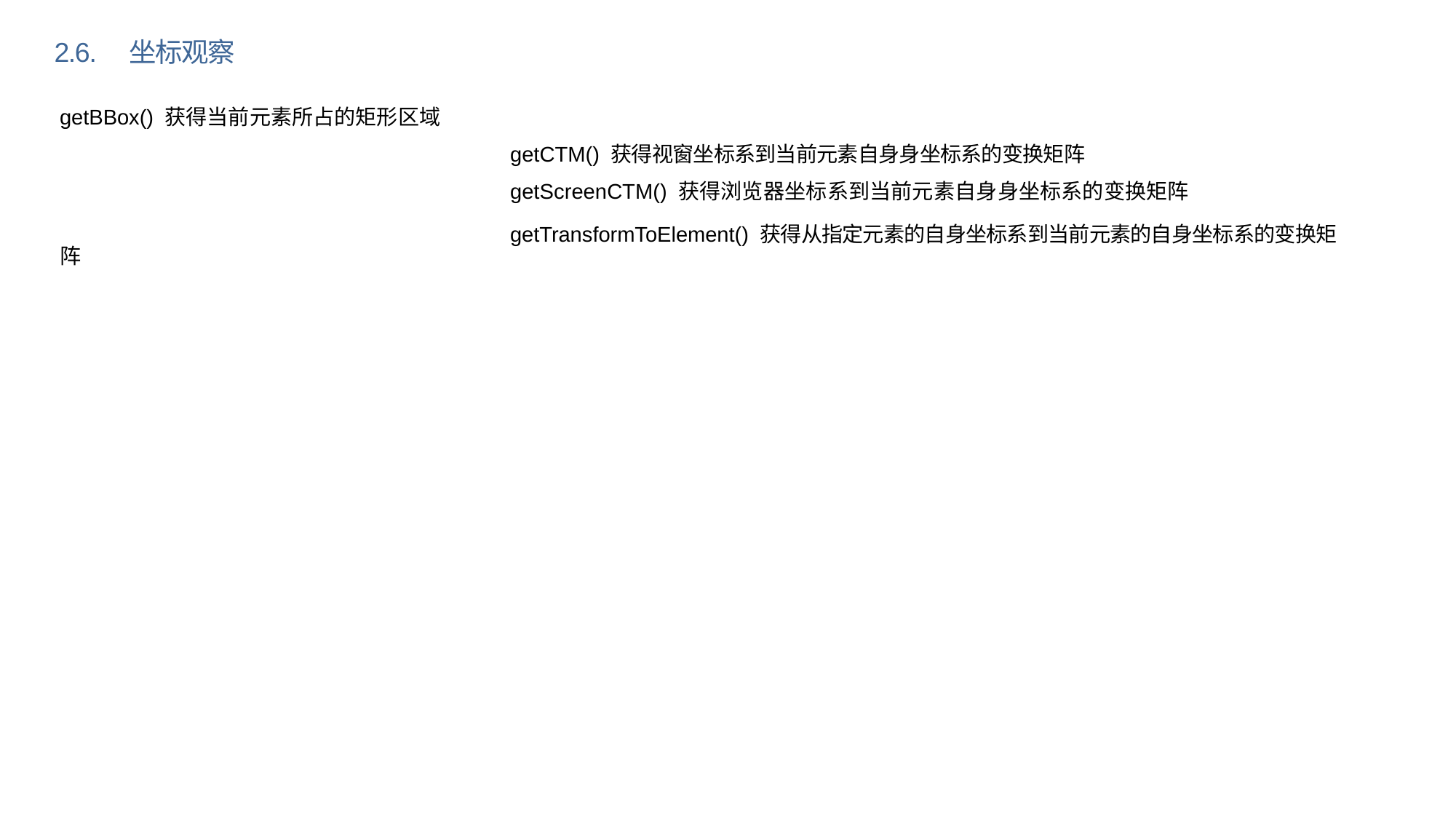

2.6.  坐标观察
getBBox() 获得当前元素所占的矩形区域

getCTM() 获得视窗坐标系到当前元素自⾝身坐标系的变换矩阵

getScreenCTM() 获得浏览器坐标系到当前元素自⾝身坐标系的变换矩阵

getTransformToElement() 获得从指定元素的自身坐标系到当前元素的自身坐标系的变换矩阵